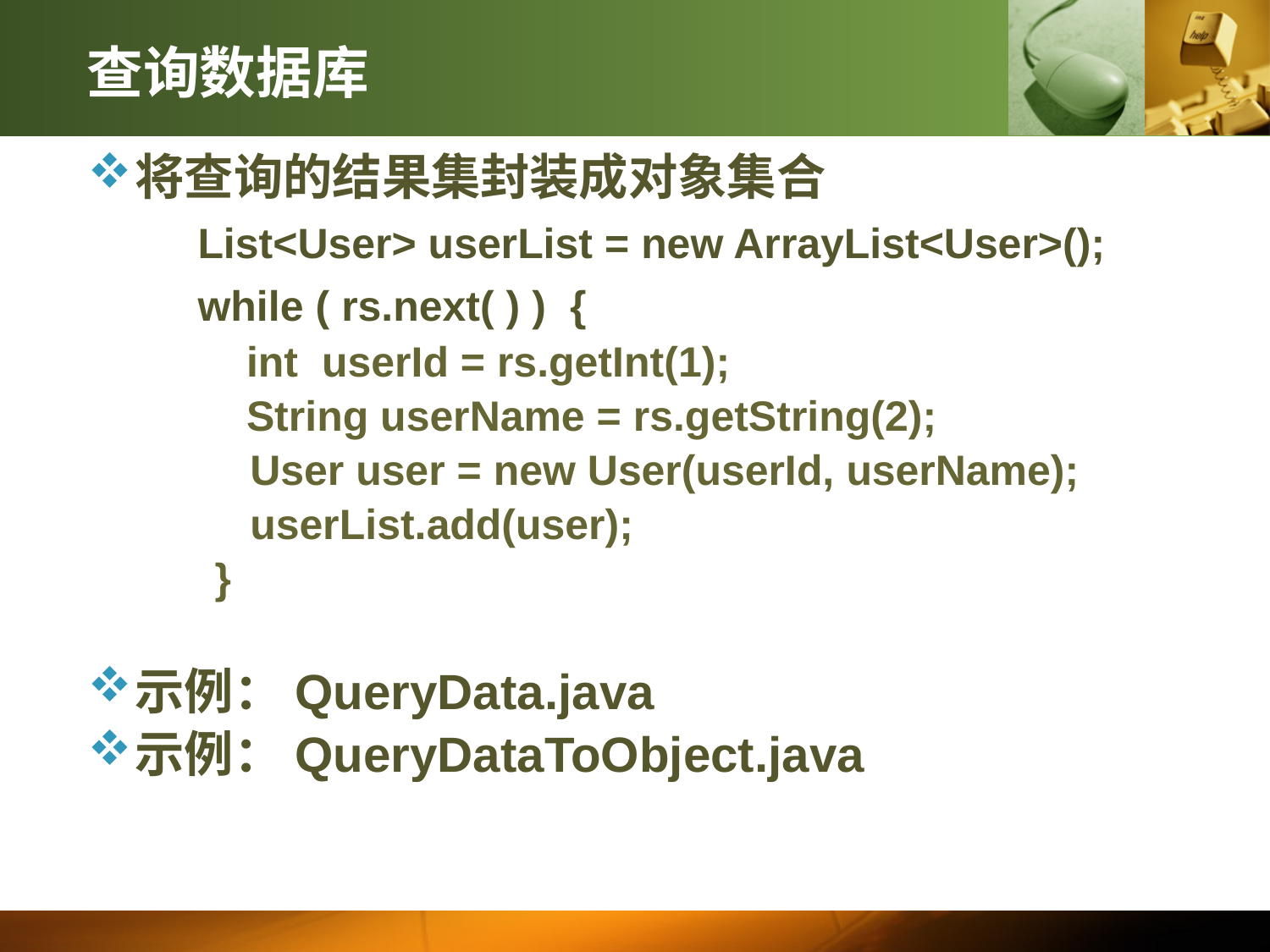

# 查询数据库
将查询的结果集封装成对象集合
        List<User> userList = new ArrayList<User>();
        while ( rs.next( ) )  {
	int  userId = rs.getInt(1);
	String userName = rs.getString(2);
   User user = new User(userId, userName);
   userList.add(user);
}

示例：QueryData.java
示例：QueryDataToObject.java